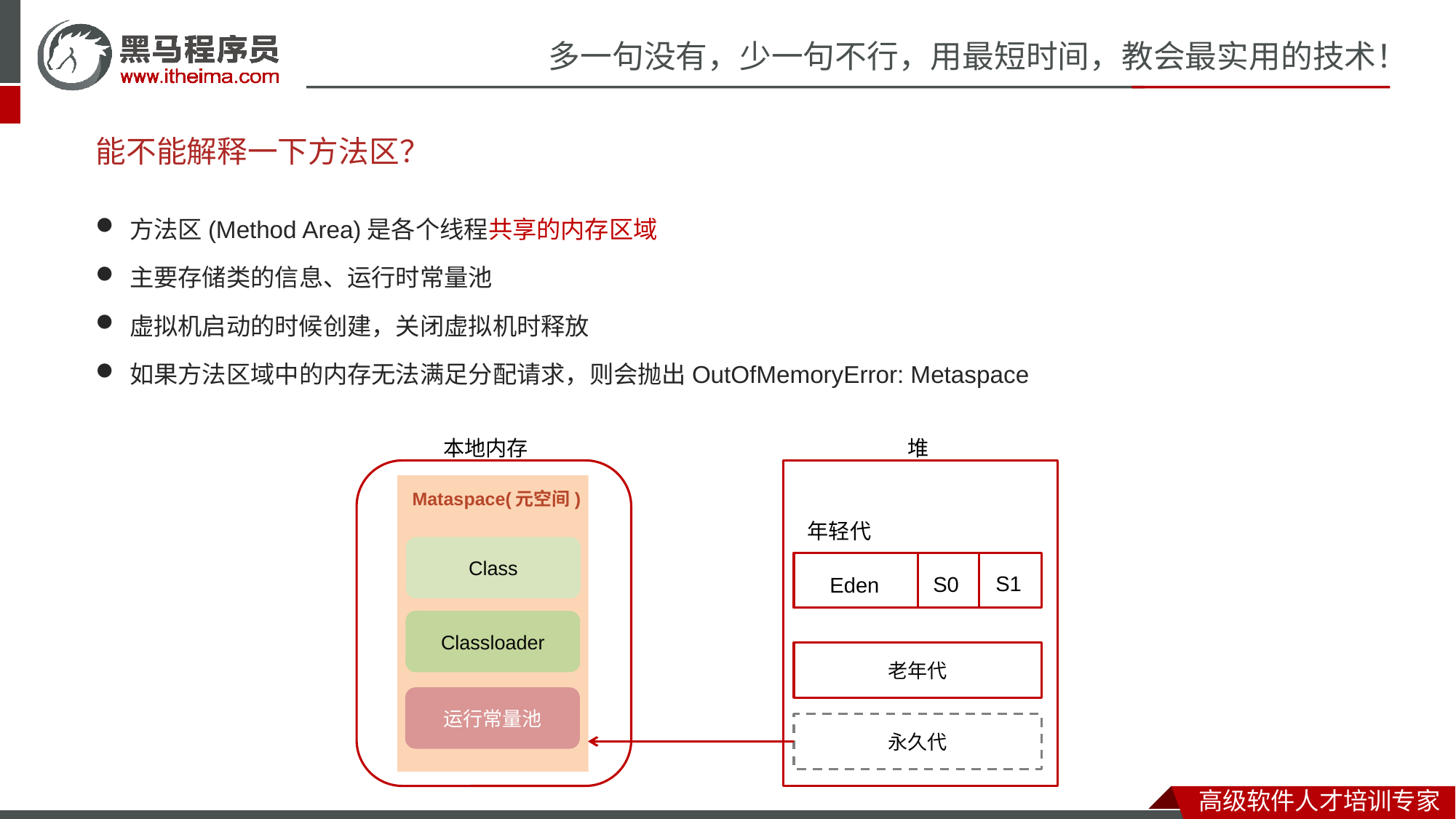

# 能不能解释一下方法区？
方法区(Method Area)是各个线程共享的内存区域
主要存储类的信息、运行时常量池
虚拟机启动的时候创建，关闭虚拟机时释放
如果方法区域中的内存无法满足分配请求，则会抛出OutOfMemoryError: Metaspace

堆
本地内存

Mataspace(元空间)

年轻代
Class
S1

S0
Eden
Classloader
老年代
运行常量池
永久代